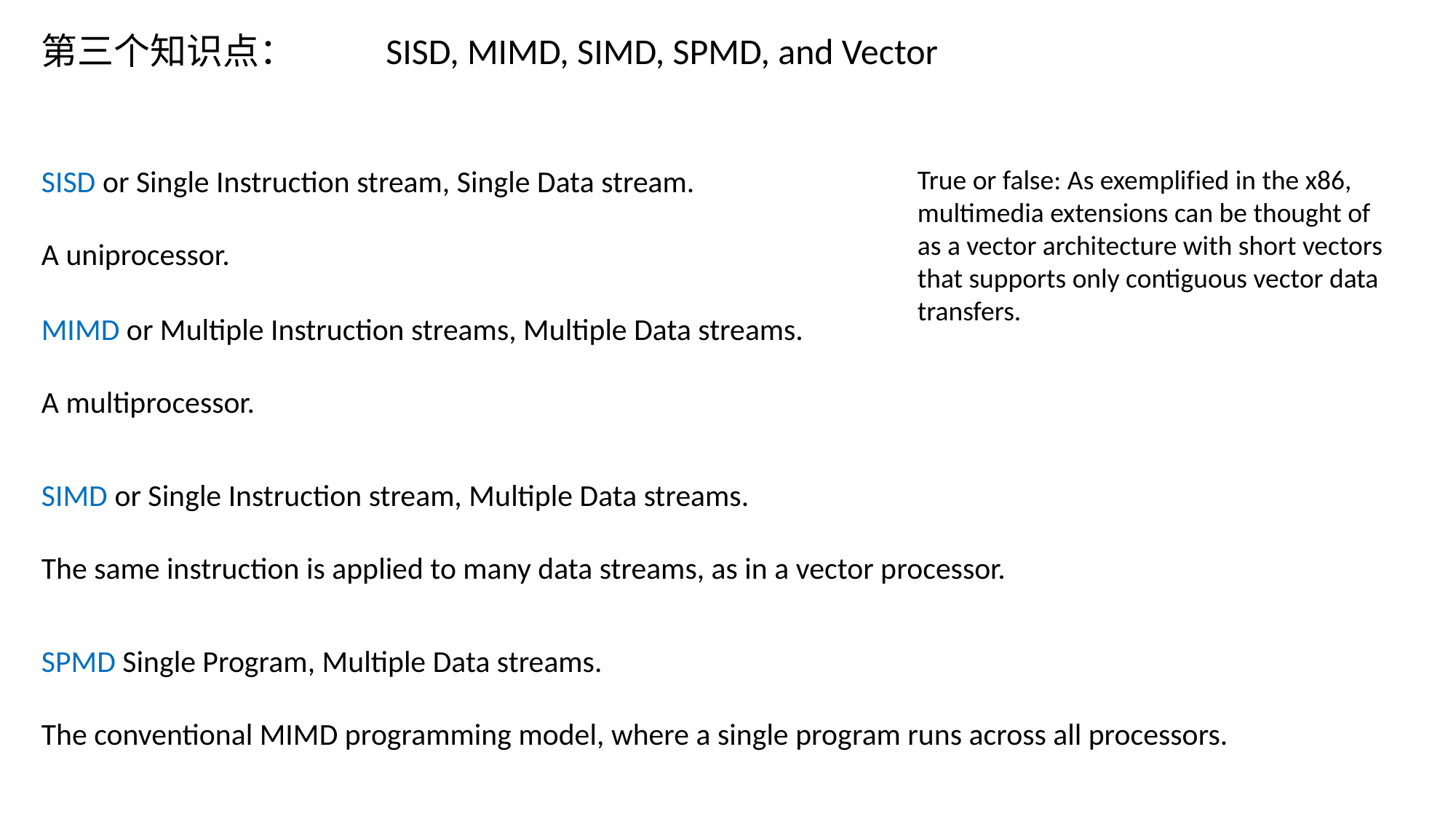

SISD, MIMD, SIMD, SPMD, and Vector
第三个知识点：
SISD or Single Instruction stream, Single Data stream.

A uniprocessor.
True or false: As exemplified in the x86, multimedia extensions can be thought of as a vector architecture with short vectors that supports only contiguous vector data transfers.
MIMD or Multiple Instruction streams, Multiple Data streams.

A multiprocessor.
SIMD or Single Instruction stream, Multiple Data streams.

The same instruction is applied to many data streams, as in a vector processor.
SPMD Single Program, Multiple Data streams.

The conventional MIMD programming model, where a single program runs across all processors.